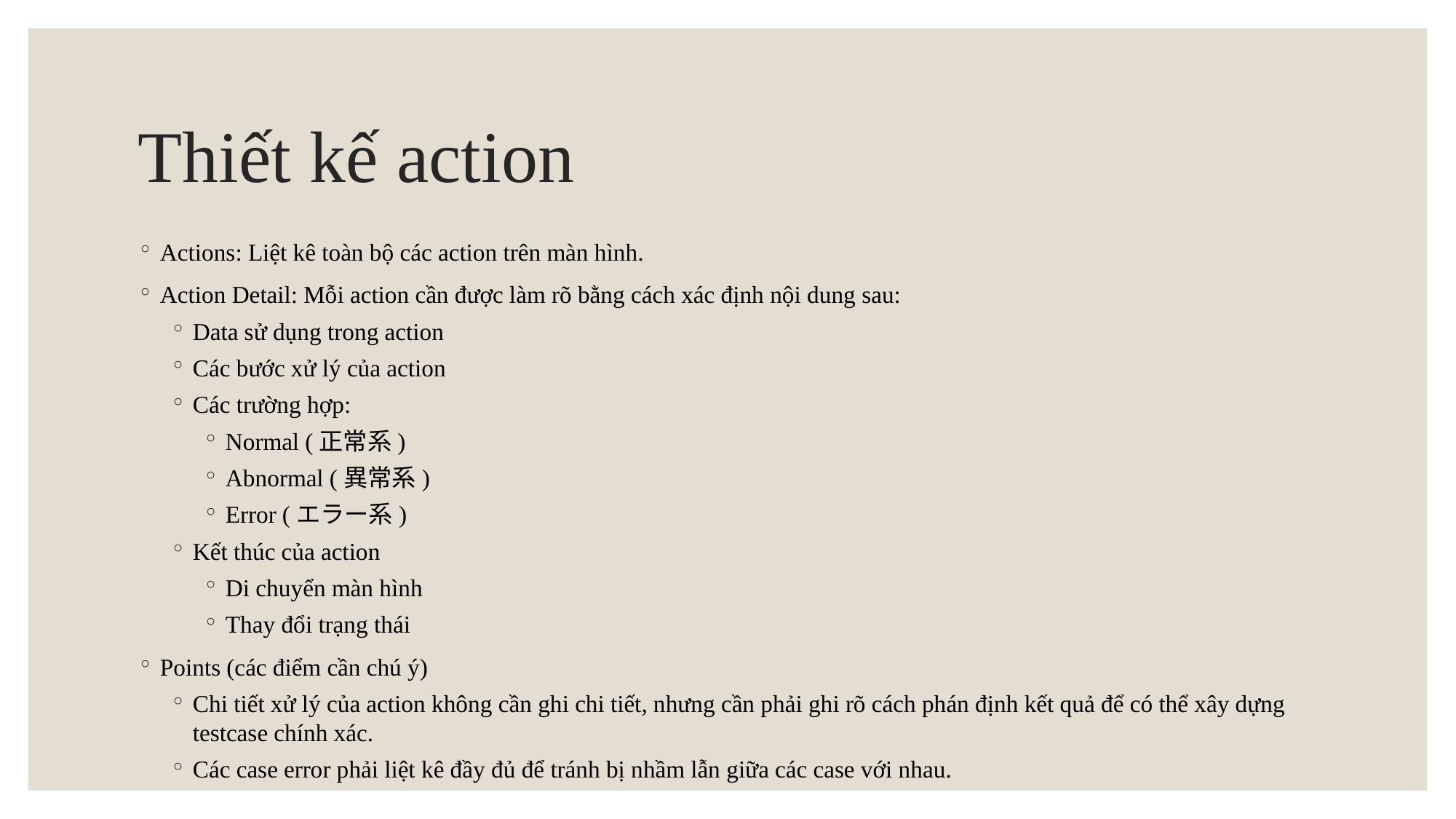

# Thiết kế action
Actions: Liệt kê toàn bộ các action trên màn hình.
Action Detail: Mỗi action cần được làm rõ bằng cách xác định nội dung sau:
Data sử dụng trong action
Các bước xử lý của action
Các trường hợp:
Normal (正常系)
Abnormal (異常系)
Error (エラー系)
Kết thúc của action
Di chuyển màn hình
Thay đổi trạng thái
Points (các điểm cần chú ý)
Chi tiết xử lý của action không cần ghi chi tiết, nhưng cần phải ghi rõ cách phán định kết quả để có thể xây dựng testcase chính xác.
Các case error phải liệt kê đầy đủ để tránh bị nhầm lẫn giữa các case với nhau.